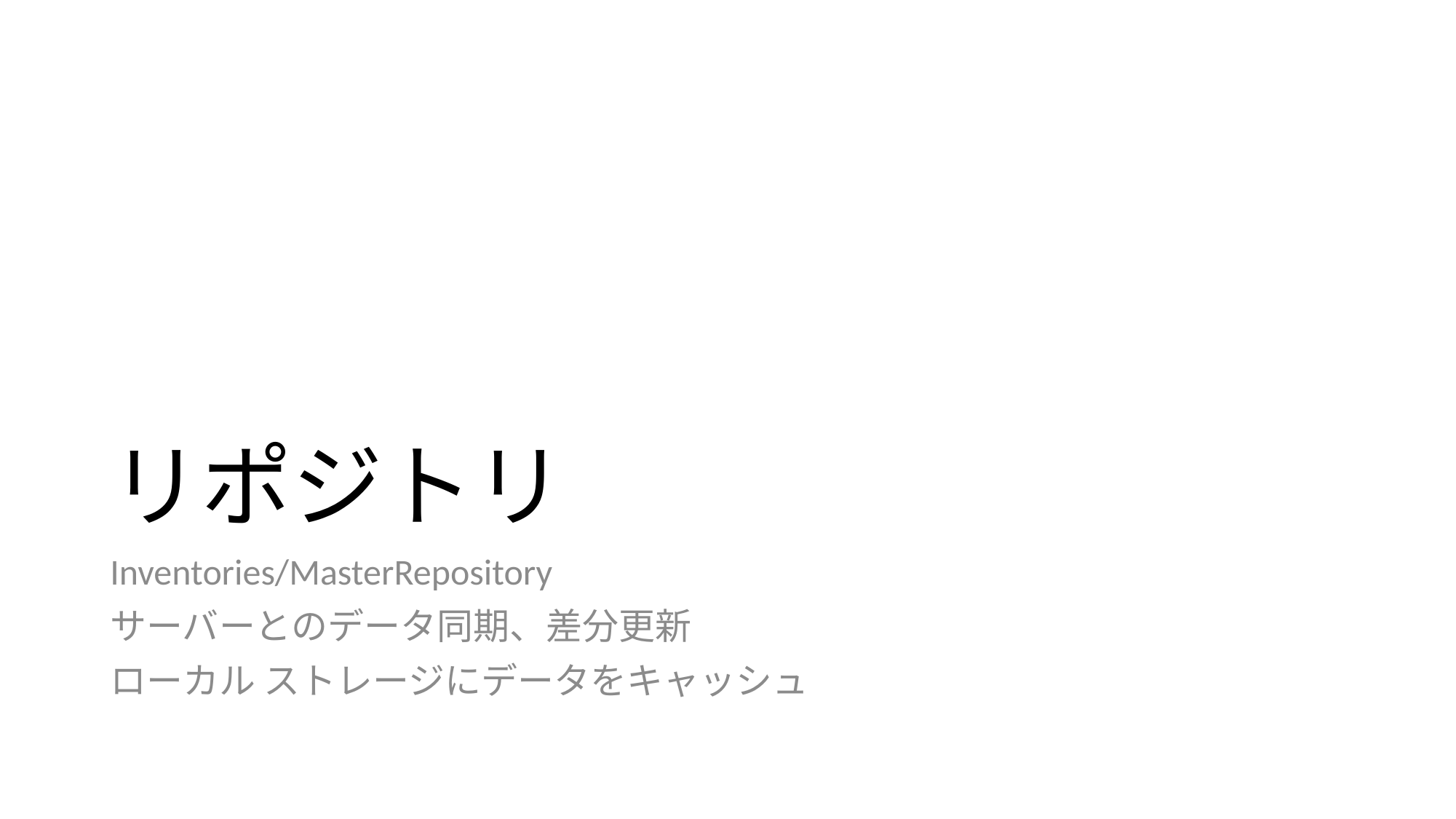

# リポジトリ
Inventories/MasterRepository
サーバーとのデータ同期、差分更新
ローカル ストレージにデータをキャッシュ